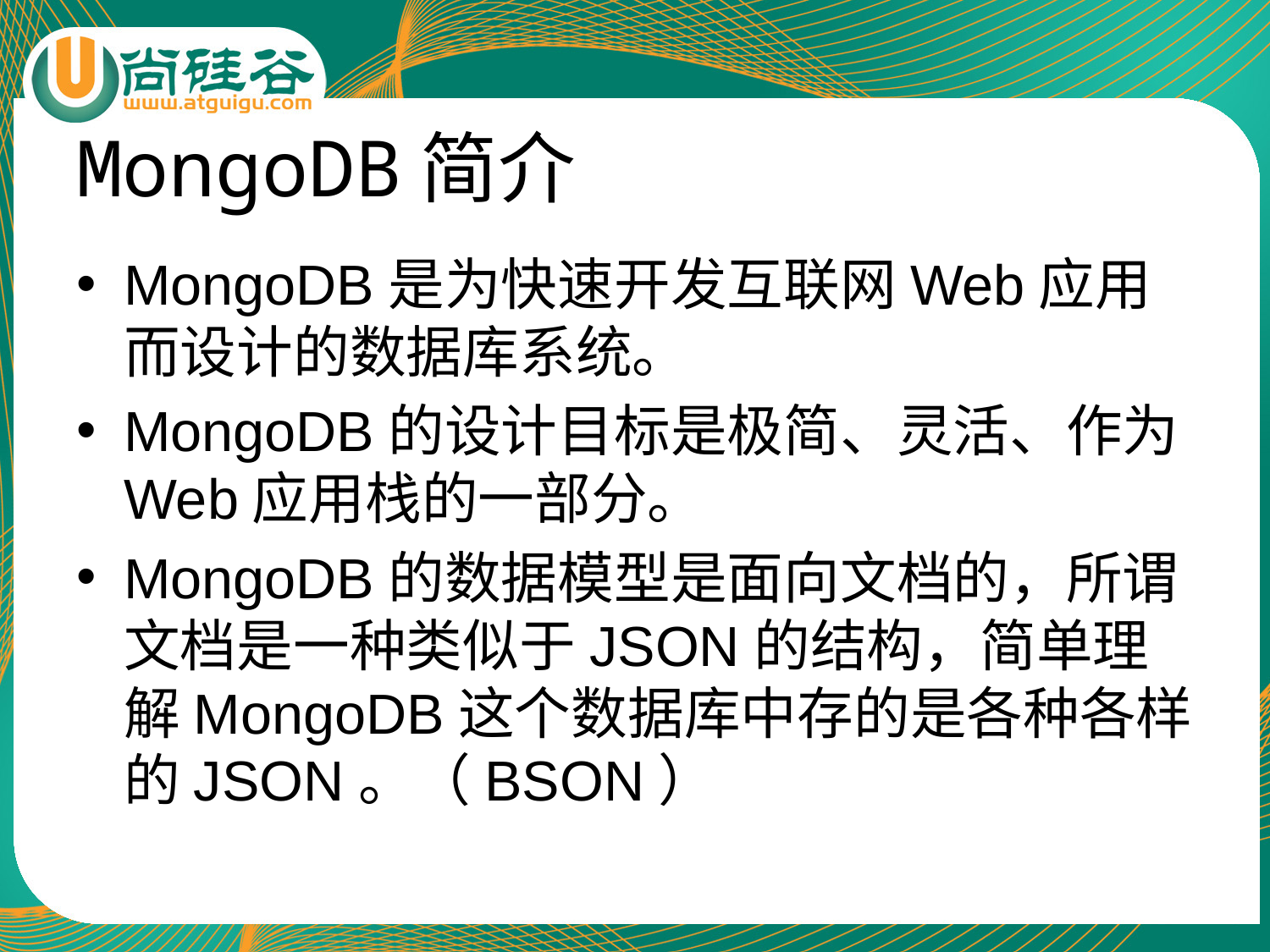

# MongoDB简介
MongoDB是为快速开发互联网Web应用而设计的数据库系统。
MongoDB的设计目标是极简、灵活、作为Web应用栈的一部分。
MongoDB的数据模型是面向文档的，所谓文档是一种类似于JSON的结构，简单理解MongoDB这个数据库中存的是各种各样的JSON。（BSON）